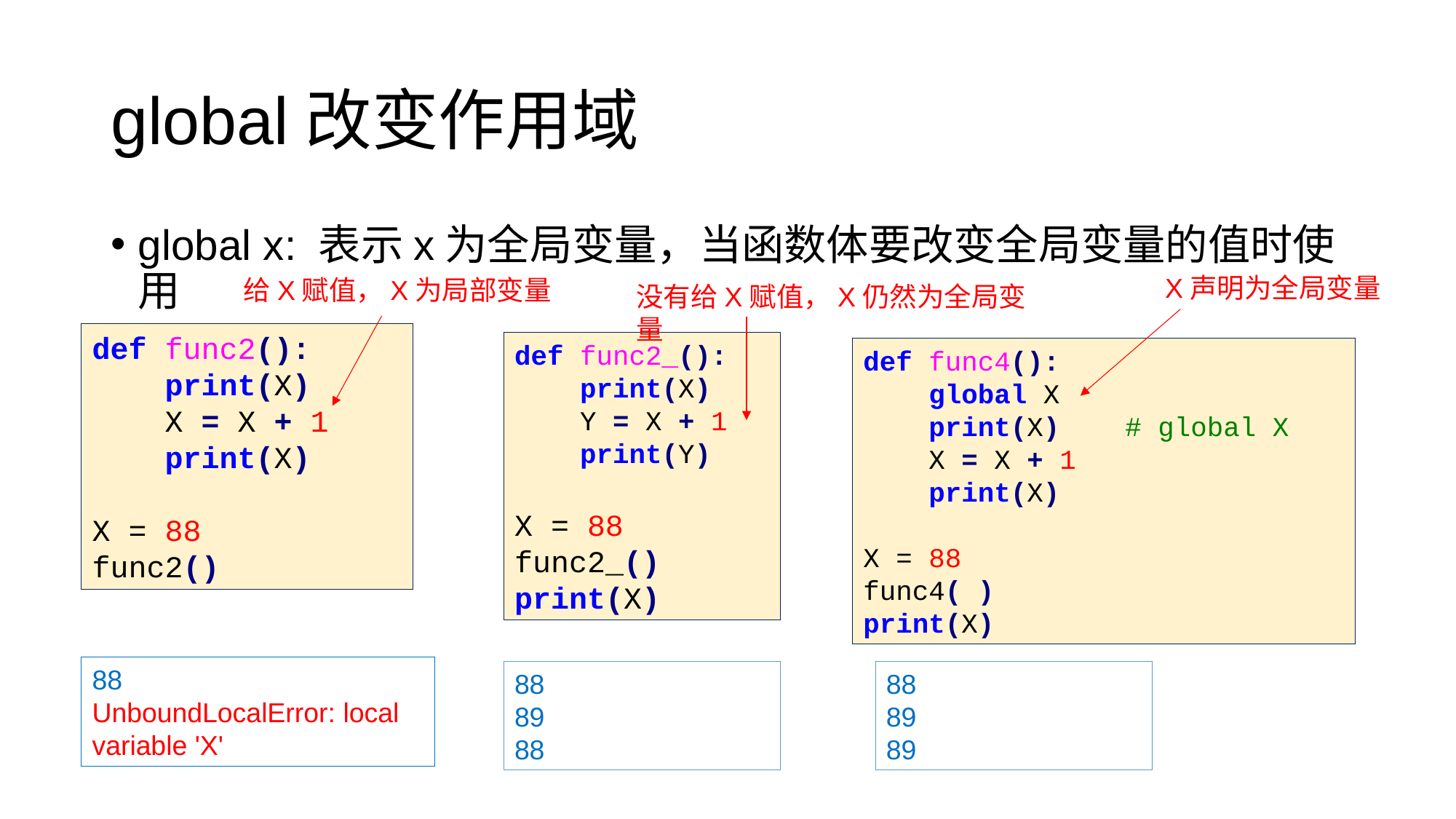

# global改变作用域
global x: 表示x为全局变量，当函数体要改变全局变量的值时使用
X声明为全局变量
给X赋值，X为局部变量
没有给X赋值，X仍然为全局变量
def func2():
    print(X)
    X = X + 1
    print(X)

X = 88
func2()
def func2_():
    print(X)
    Y = X + 1
    print(Y)

X = 88
func2_()
print(X)
def func4():
    global X
    print(X)    # global X
    X = X + 1
    print(X)

X = 88
func4( )
print(X)
88
UnboundLocalError: local variable 'X'
88
89
88
88
89
89